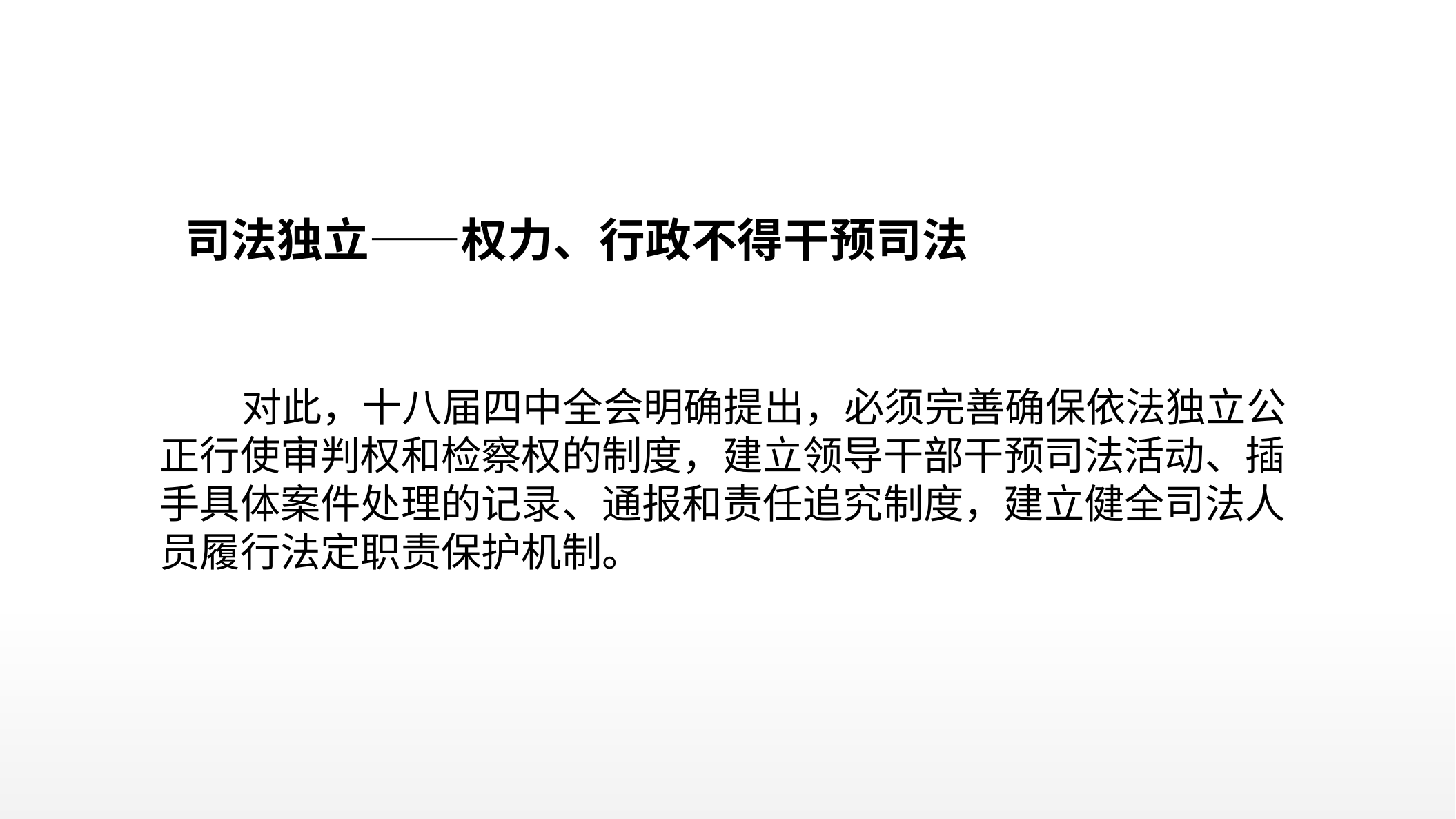

司法独立——权力、行政不得干预司法
对此，十八届四中全会明确提出，必须完善确保依法独立公正行使审判权和检察权的制度，建立领导干部干预司法活动、插手具体案件处理的记录、通报和责任追究制度，建立健全司法人员履行法定职责保护机制。